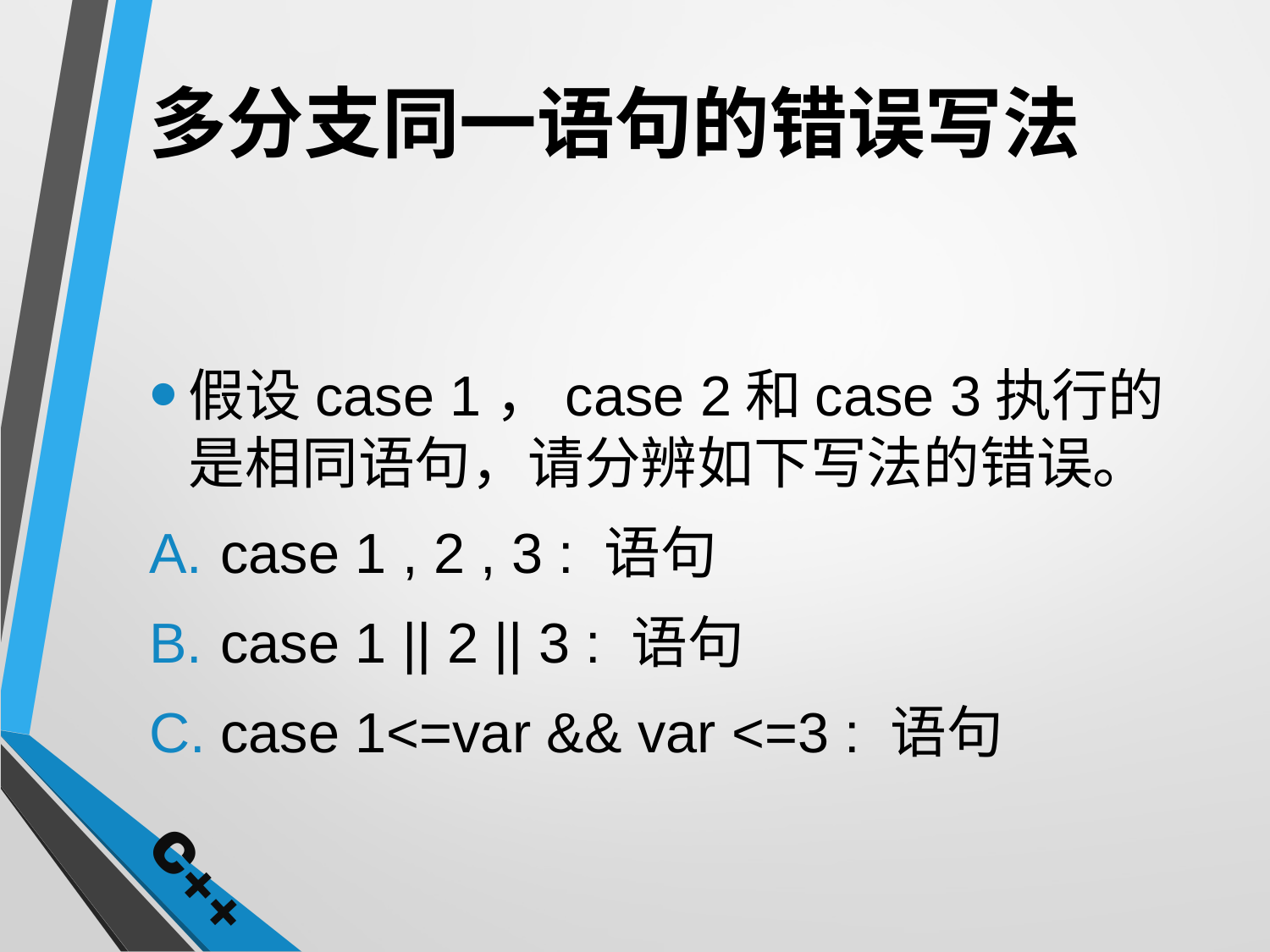

# 多分支同一语句的错误写法
假设case 1，case 2和case 3执行的是相同语句，请分辨如下写法的错误。
case 1 , 2 , 3 : 语句
case 1 || 2 || 3 : 语句
case 1<=var && var <=3 : 语句